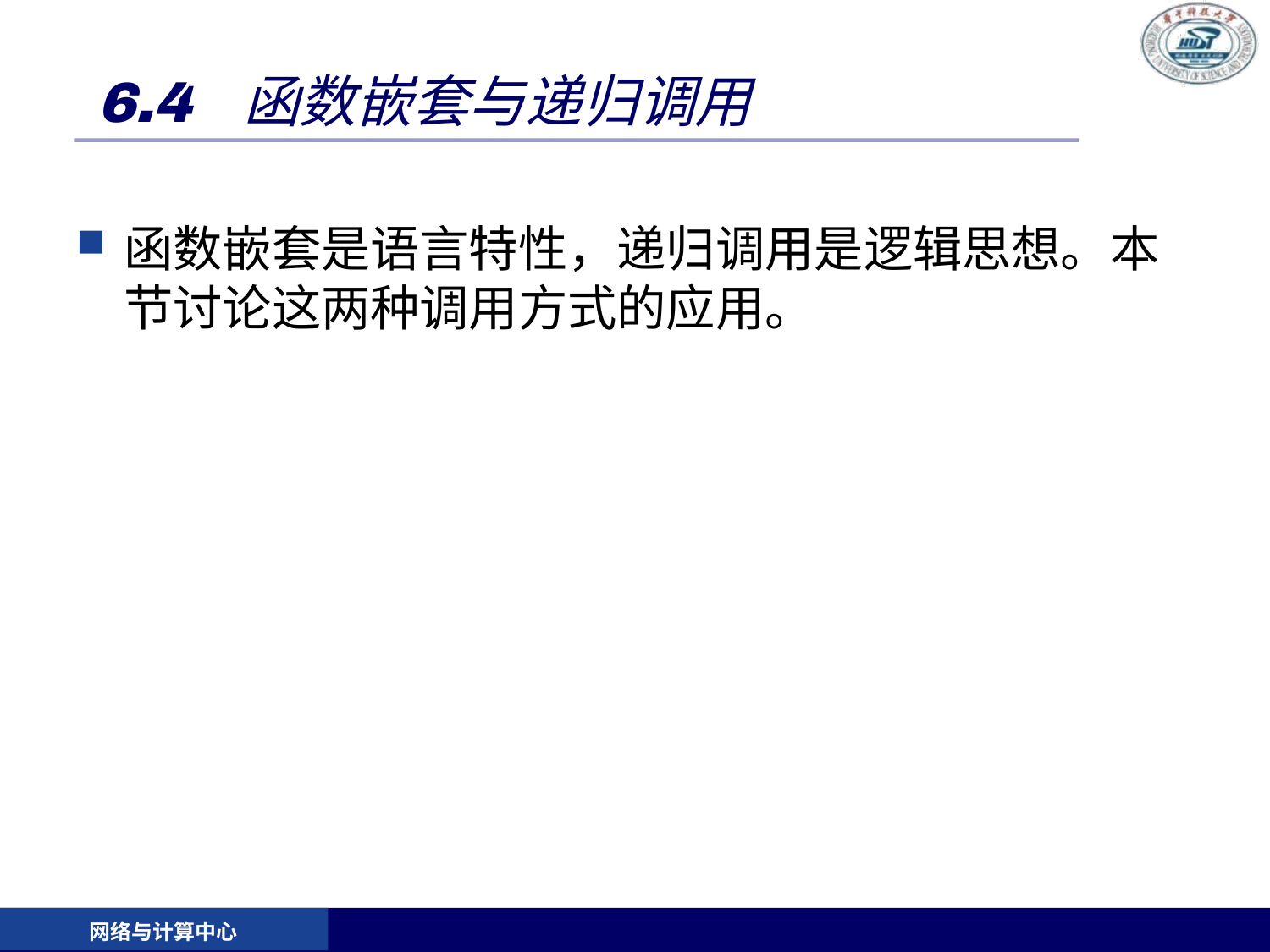

# 6.4  函数嵌套与递归调用
函数嵌套是语言特性，递归调用是逻辑思想。本节讨论这两种调用方式的应用。
网络与计算中心